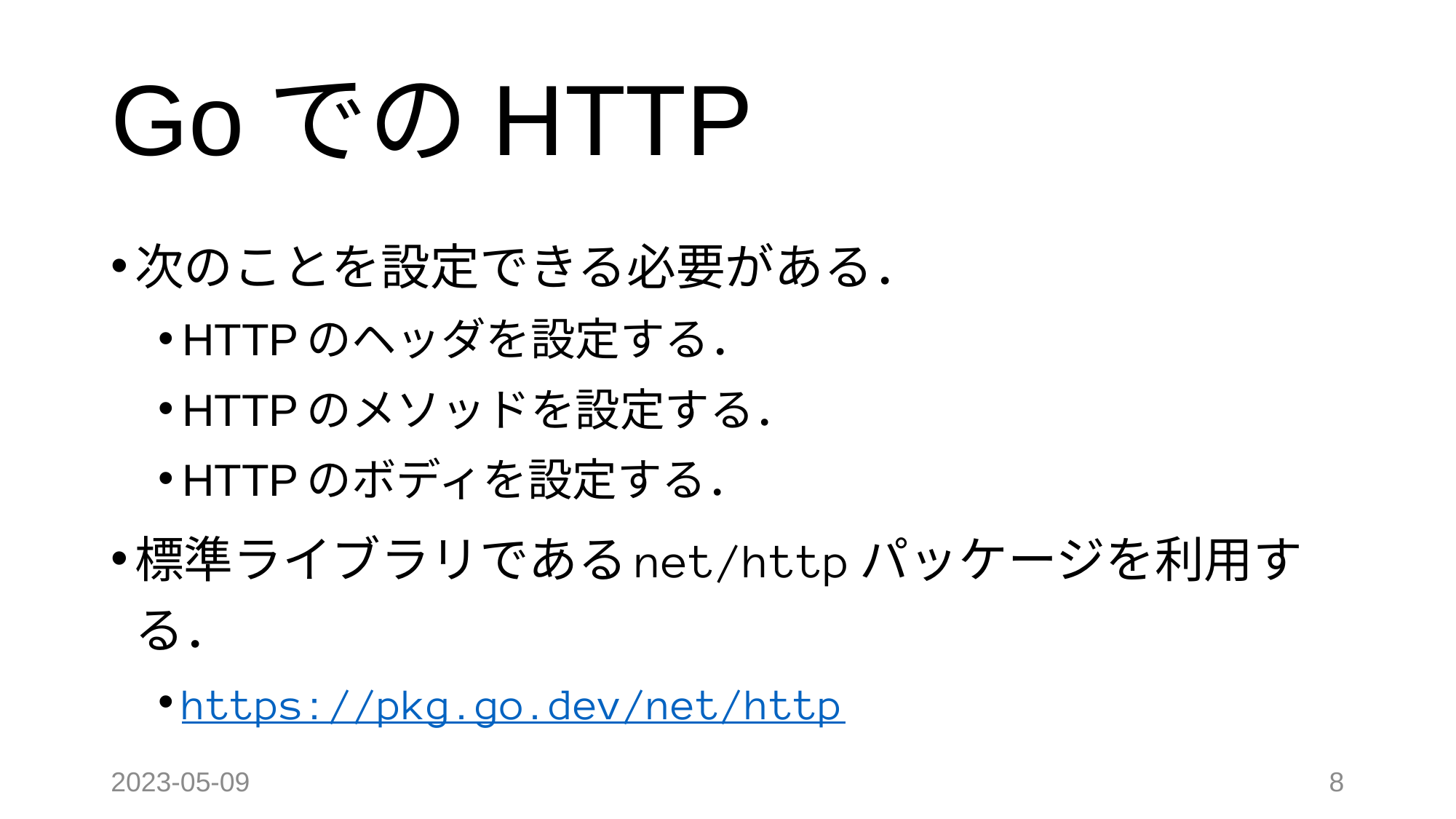

# GoでのHTTP
次のことを設定できる必要がある．
HTTPのヘッダを設定する．
HTTPのメソッドを設定する．
HTTPのボディを設定する．
標準ライブラリであるnet/httpパッケージを利用する．
https://pkg.go.dev/net/http
2023-05-09
8